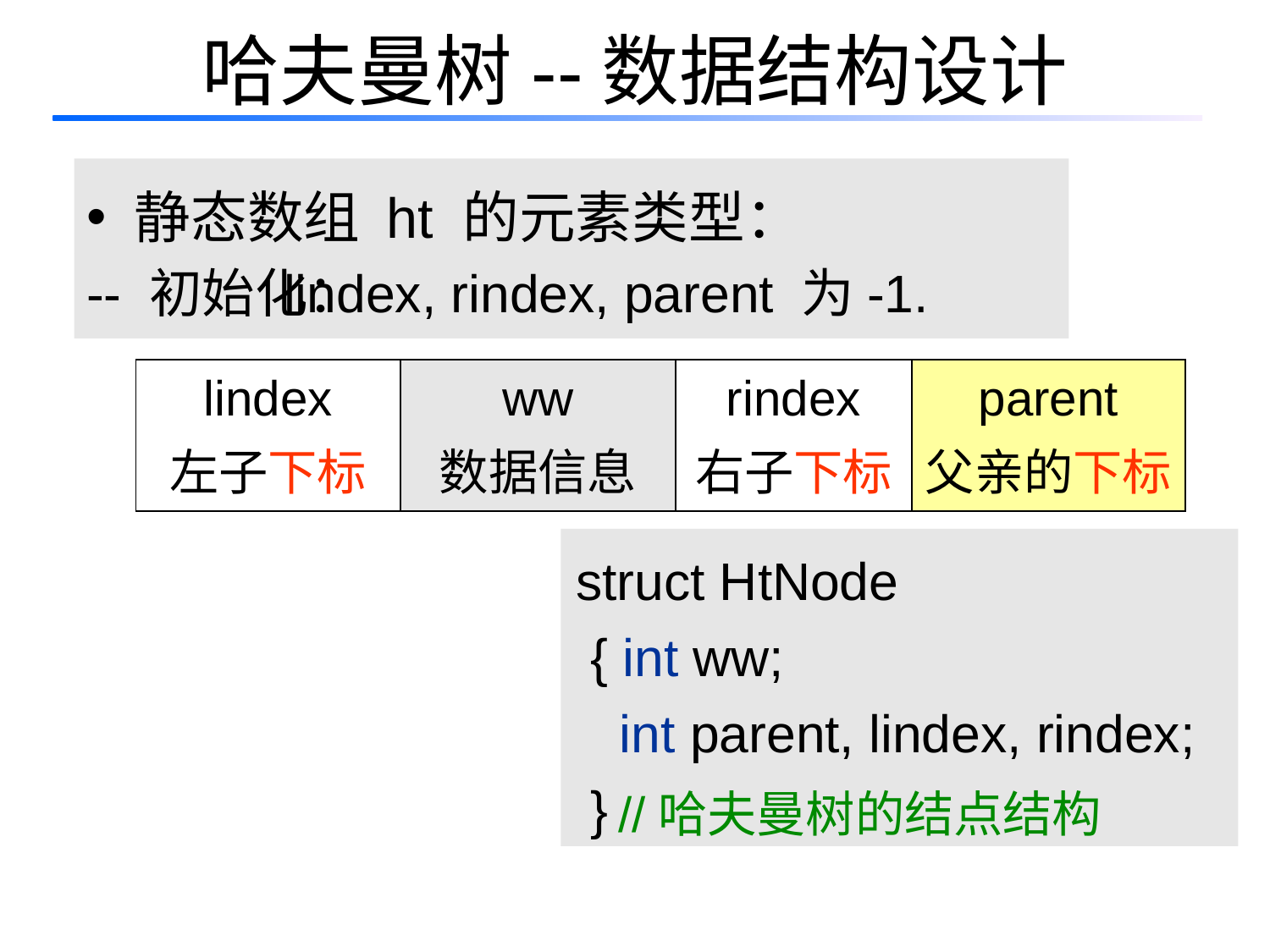

# 哈夫曼树--数据结构设计

静态数组 ht 的元素类型：
-- 初始化：
lindex, rindex, parent 为-1.
| lindex 左子下标 | ww 数据信息 | rindex 右子下标 | parent 父亲的下标 |
| --- | --- | --- | --- |
struct HtNode
 { int ww;
   int parent, lindex, rindex;
 }
//哈夫曼树的结点结构